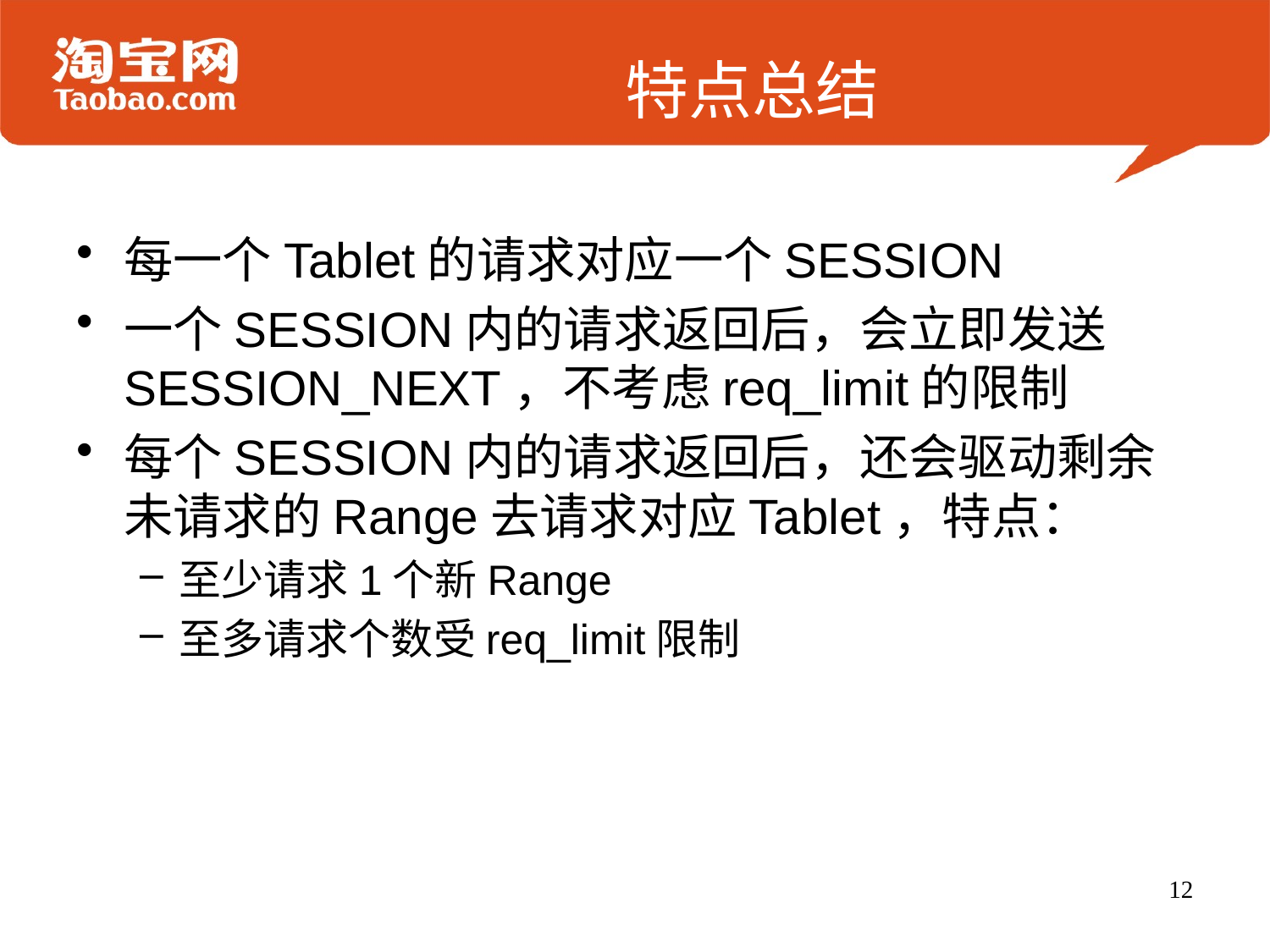

# 特点总结
每一个Tablet的请求对应一个SESSION
一个SESSION内的请求返回后，会立即发送SESSION_NEXT，不考虑req_limit的限制
每个SESSION内的请求返回后，还会驱动剩余未请求的Range去请求对应Tablet，特点：
至少请求1个新Range
至多请求个数受req_limit限制
12